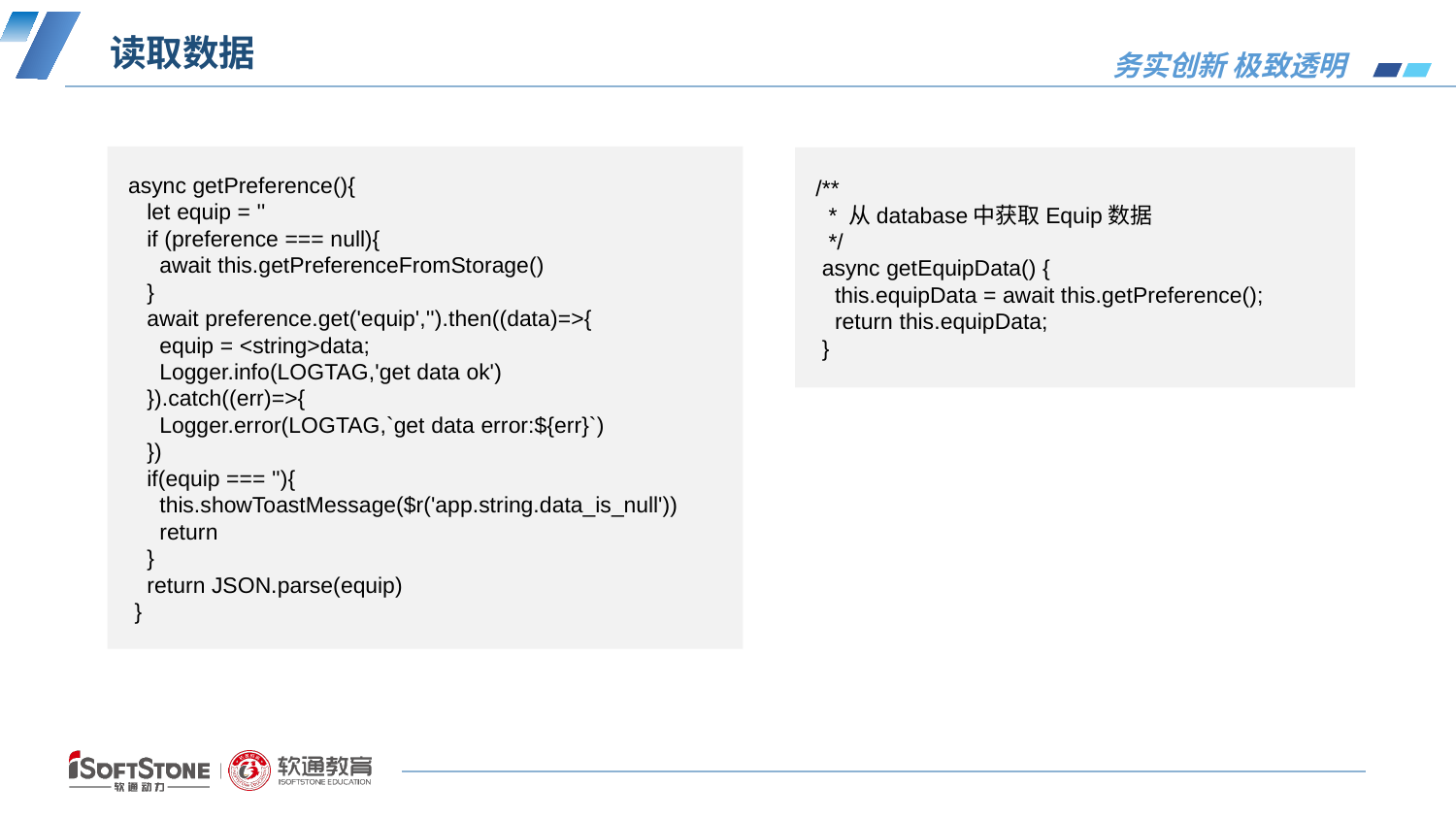

读取数据
 async getPreference(){
    let equip = ''
    if (preference === null){
      await this.getPreferenceFromStorage()
    }
    await preference.get('equip','').then((data)=>{
      equip = <string>data;
      Logger.info(LOGTAG,'get data ok')
    }).catch((err)=>{
      Logger.error(LOGTAG,`get data error:${err}`)
    })
    if(equip === ''){
      this.showToastMessage($r('app.string.data_is_null'))
      return
    }
    return JSON.parse(equip)
  }
 /**
   * 从database中获取Equip数据
   */
  async getEquipData() {
    this.equipData = await this.getPreference();
    return this.equipData;
  }